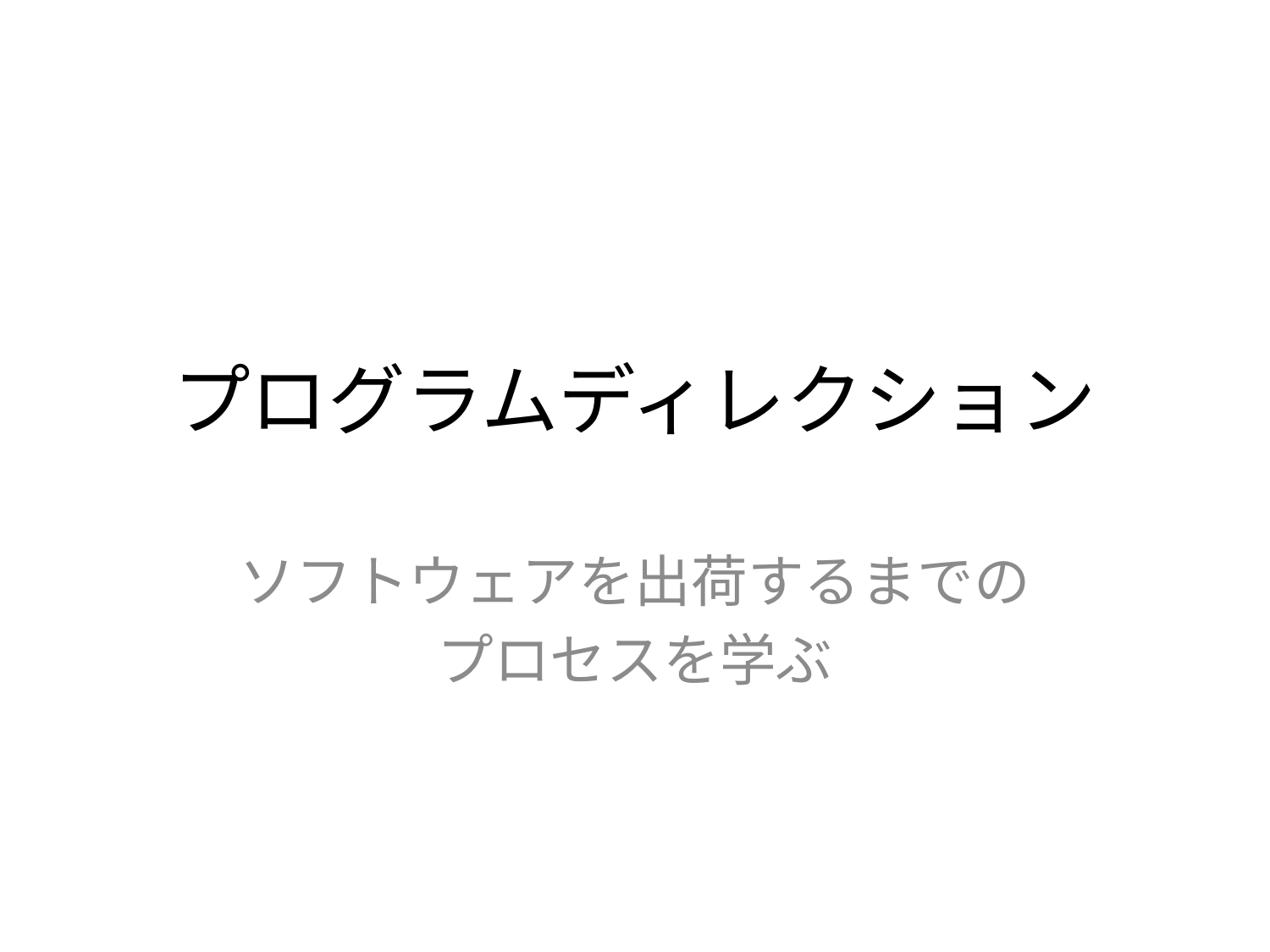

# プログラムディレクション
ソフトウェアを出荷するまでの
プロセスを学ぶ